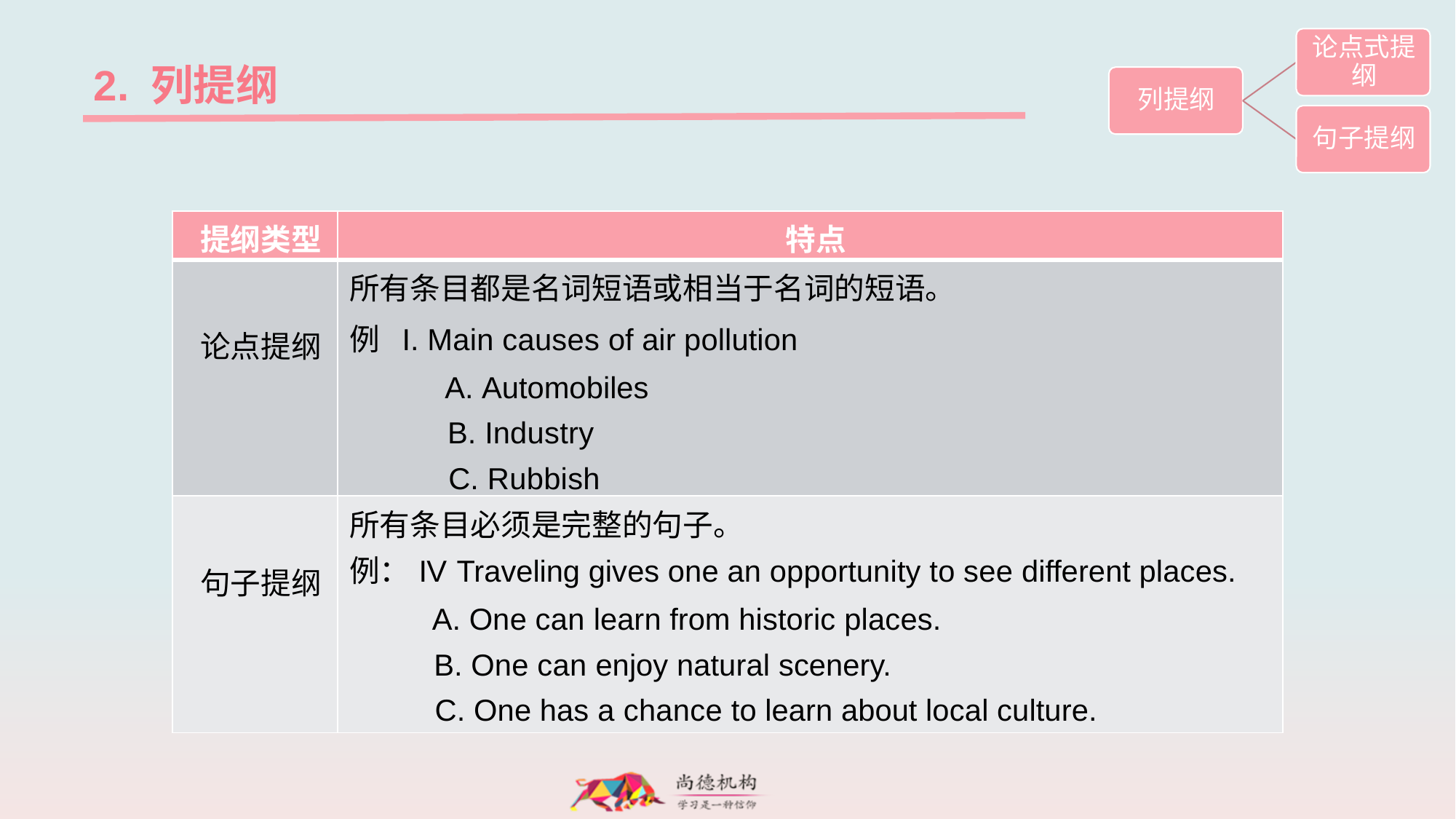

列提纲

论点式提纲

句子提纲
2. 列提纲
| 提纲类型 | 特点 |
| --- | --- |
| 论点提纲 | 所有条目都是名词短语或相当于名词的短语。 例 I. Main causes of air pollution Automobiles Industry Rubbish |
| 句子提纲 | 所有条目必须是完整的句子。 例：IV Traveling gives one an opportunity to see different places. One can learn from historic places. One can enjoy natural scenery. One has a chance to learn about local culture. |